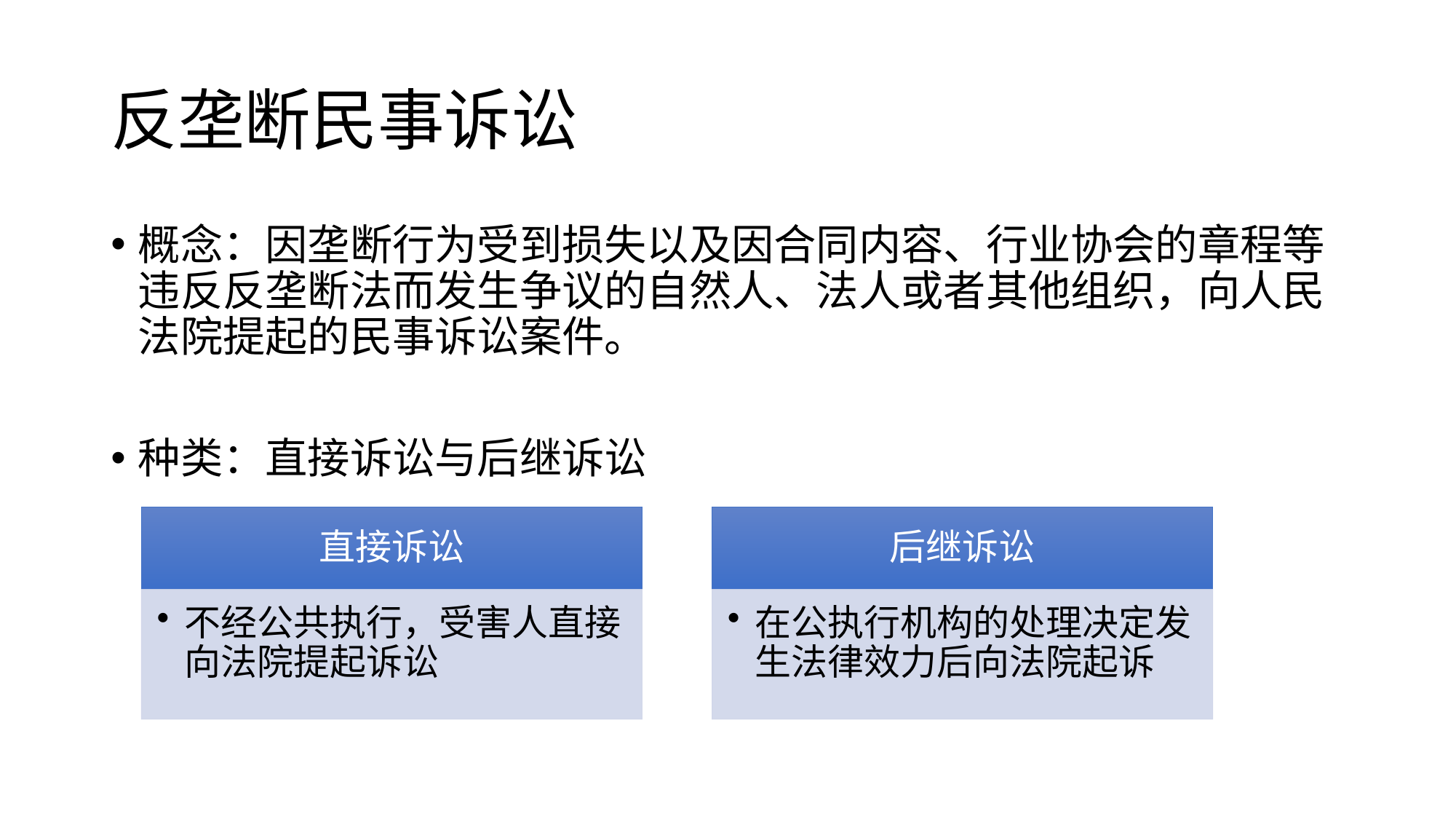

# 反垄断民事诉讼
概念：因垄断行为受到损失以及因合同内容、行业协会的章程等违反反垄断法而发生争议的自然人、法人或者其他组织，向人民法院提起的民事诉讼案件。

种类：直接诉讼与后继诉讼

直接诉讼
不经公共执行，受害人直接向法院提起诉讼
后继诉讼
在公执行机构的处理决定发生法律效力后向法院起诉